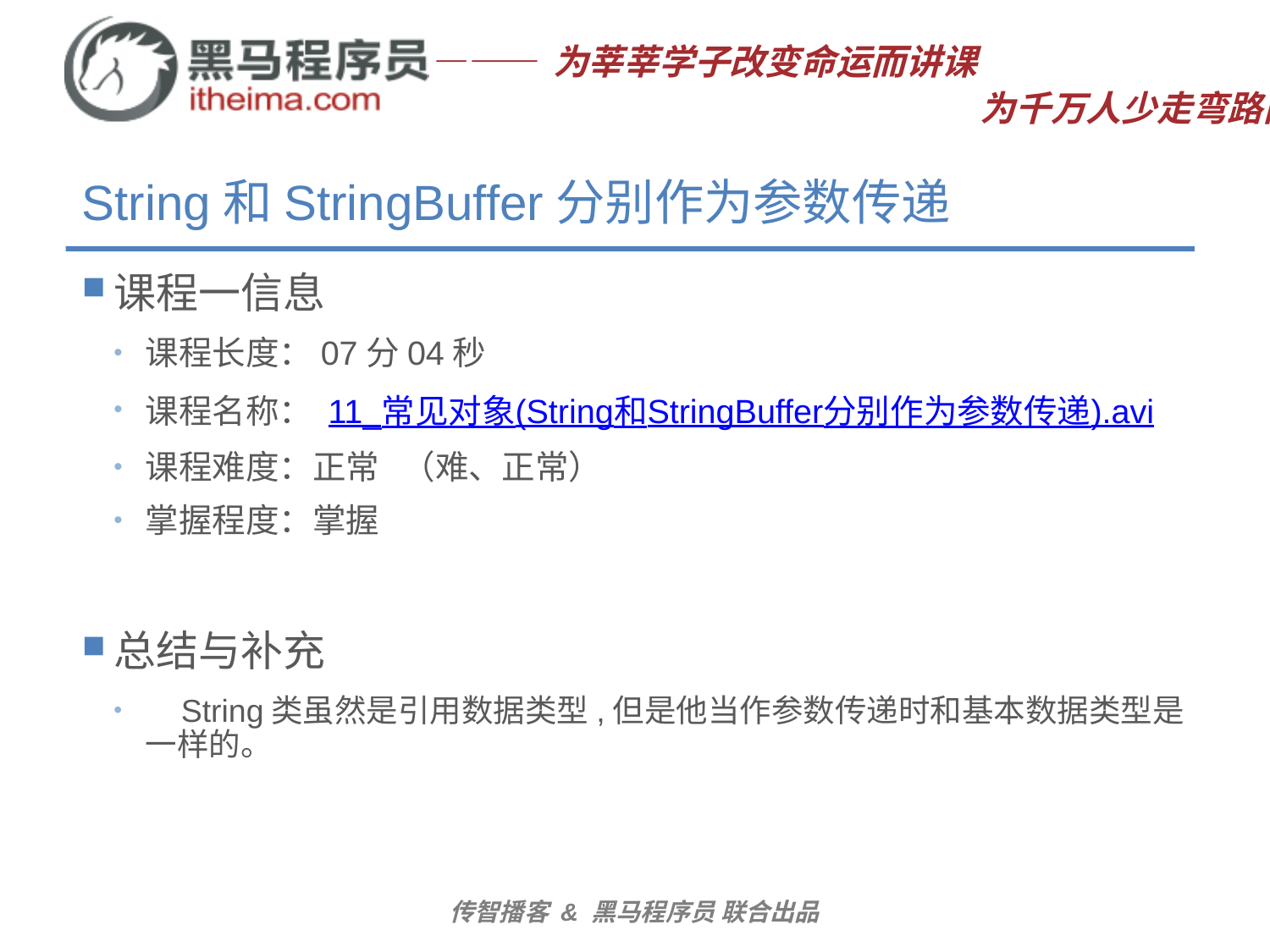

# String和StringBuffer分别作为参数传递
课程一信息
课程长度：07分04秒
课程名称： 11_常见对象(String和StringBuffer分别作为参数传递).avi
课程难度：正常   （难、正常）
掌握程度：掌握

总结与补充
    String类虽然是引用数据类型,但是他当作参数传递时和基本数据类型是一样的。